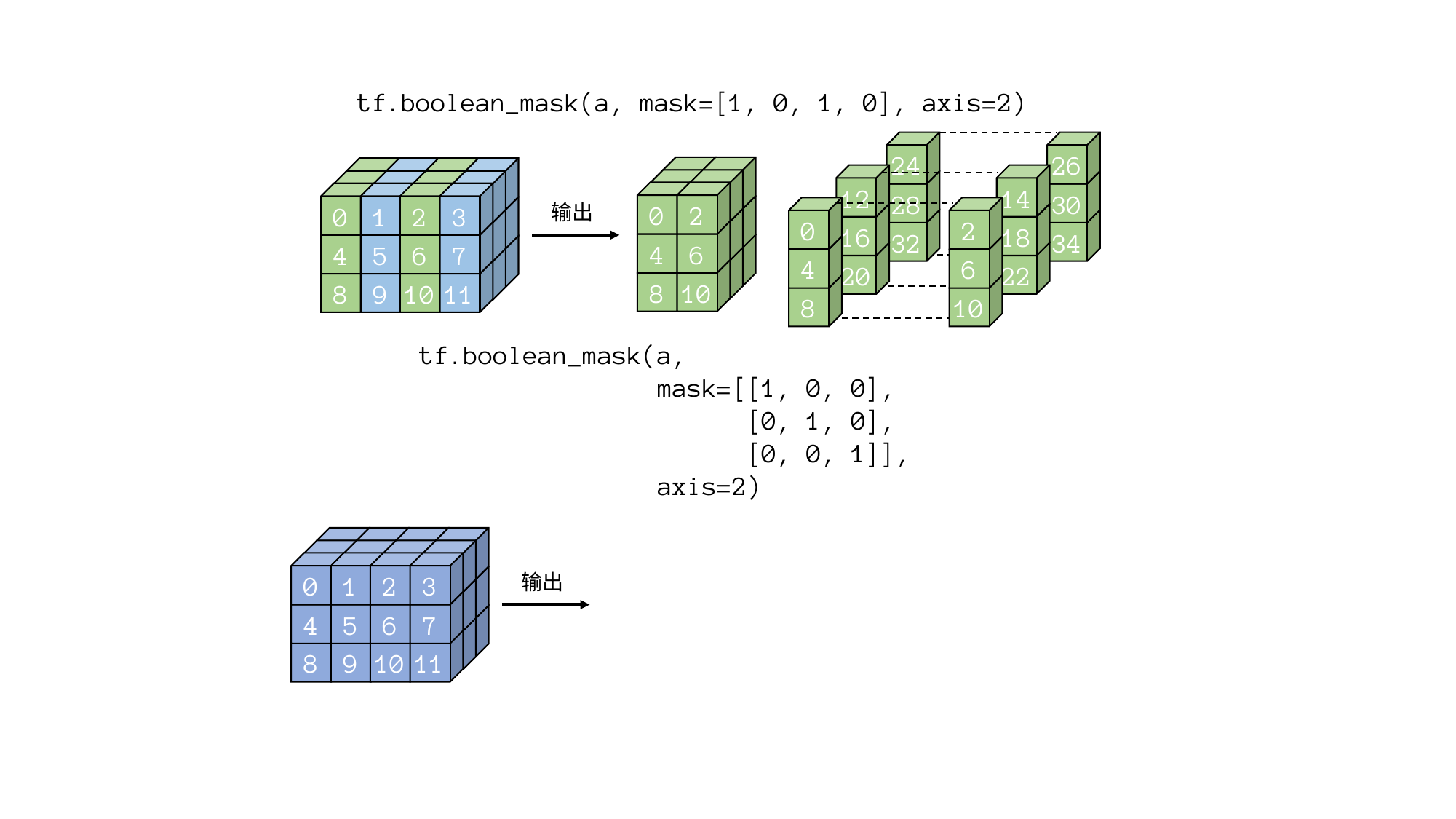

tf.boolean_mask(a, mask=[1, 0, 1, 0], axis=2)
24
26
24
25
24
25
26
27
12
14
12
13
12
13
14
15
28
30
0
2
0
1
2
3
输出
28
29
28
29
30
31
0
2
16
18
16
17
32
34
16
17
18
19
4
6
4
5
6
7
32
33
32
33
34
35
4
6
20
22
20
21
20
21
22
23
8
10
8
9
10
11
8
10
tf.boolean_mask(a,
                mask=[[1, 0, 0],
                      [0, 1, 0],
                      [0, 0, 1]],
                axis=2)
24
25
26
27
12
13
14
15
0
1
2
3
输出
28
29
30
31
16
17
18
19
4
5
6
7
32
33
34
35
20
21
22
23
8
9
10
11